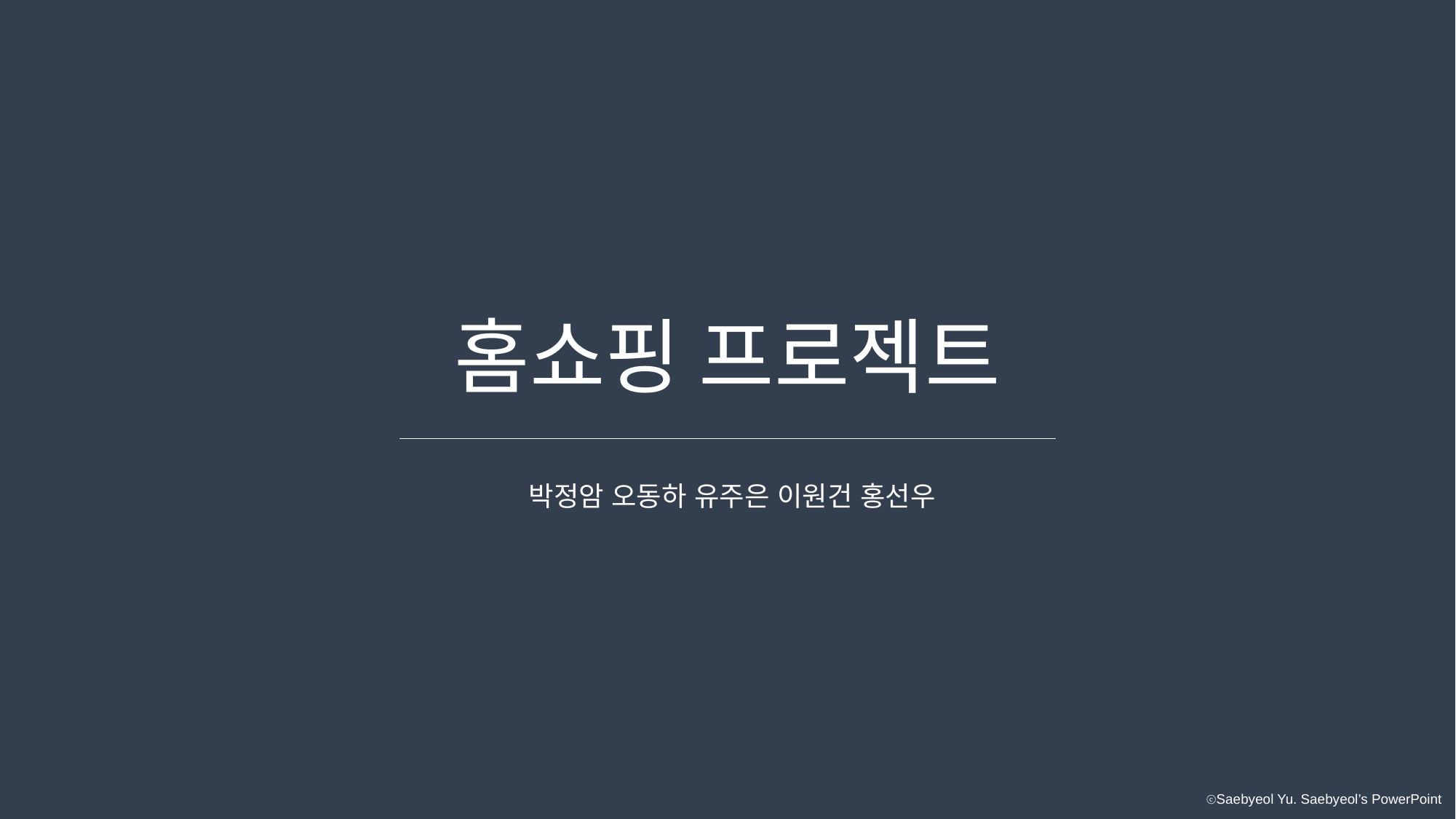

홈쇼핑 프로젝트
박정암 오동하 유주은 이원건 홍선우